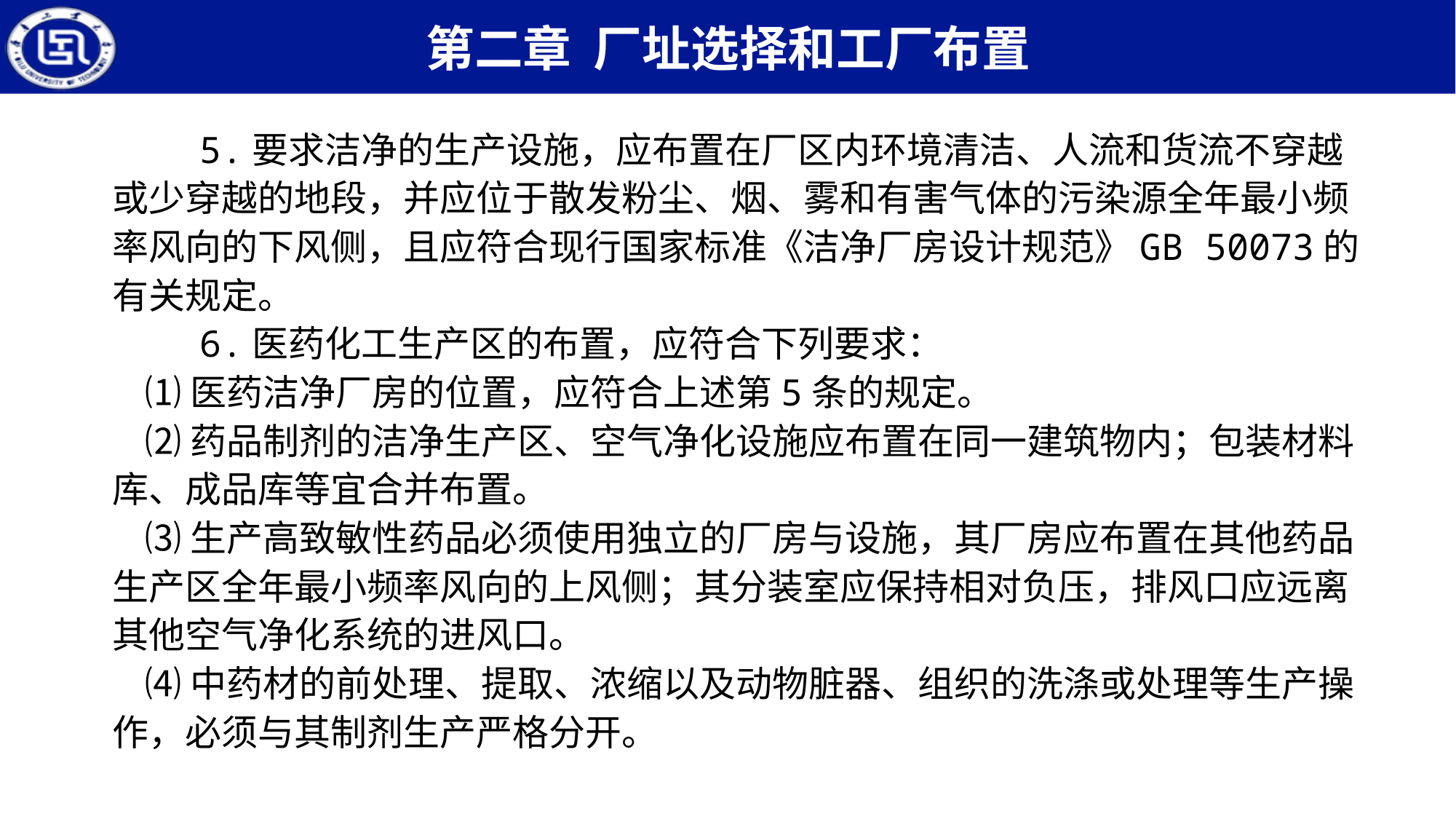

5.要求洁净的生产设施，应布置在厂区内环境清洁、人流和货流不穿越或少穿越的地段，并应位于散发粉尘、烟、雾和有害气体的污染源全年最小频率风向的下风侧，且应符合现行国家标准《洁净厂房设计规范》GB 50073的有关规定。
    6.医药化工生产区的布置，应符合下列要求：
    ⑴医药洁净厂房的位置，应符合上述第5条的规定。
    ⑵药品制剂的洁净生产区、空气净化设施应布置在同一建筑物内；包装材料库、成品库等宜合并布置。
    ⑶生产高致敏性药品必须使用独立的厂房与设施，其厂房应布置在其他药品生产区全年最小频率风向的上风侧；其分装室应保持相对负压，排风口应远离其他空气净化系统的进风口。
    ⑷中药材的前处理、提取、浓缩以及动物脏器、组织的洗涤或处理等生产操作，必须与其制剂生产严格分开。